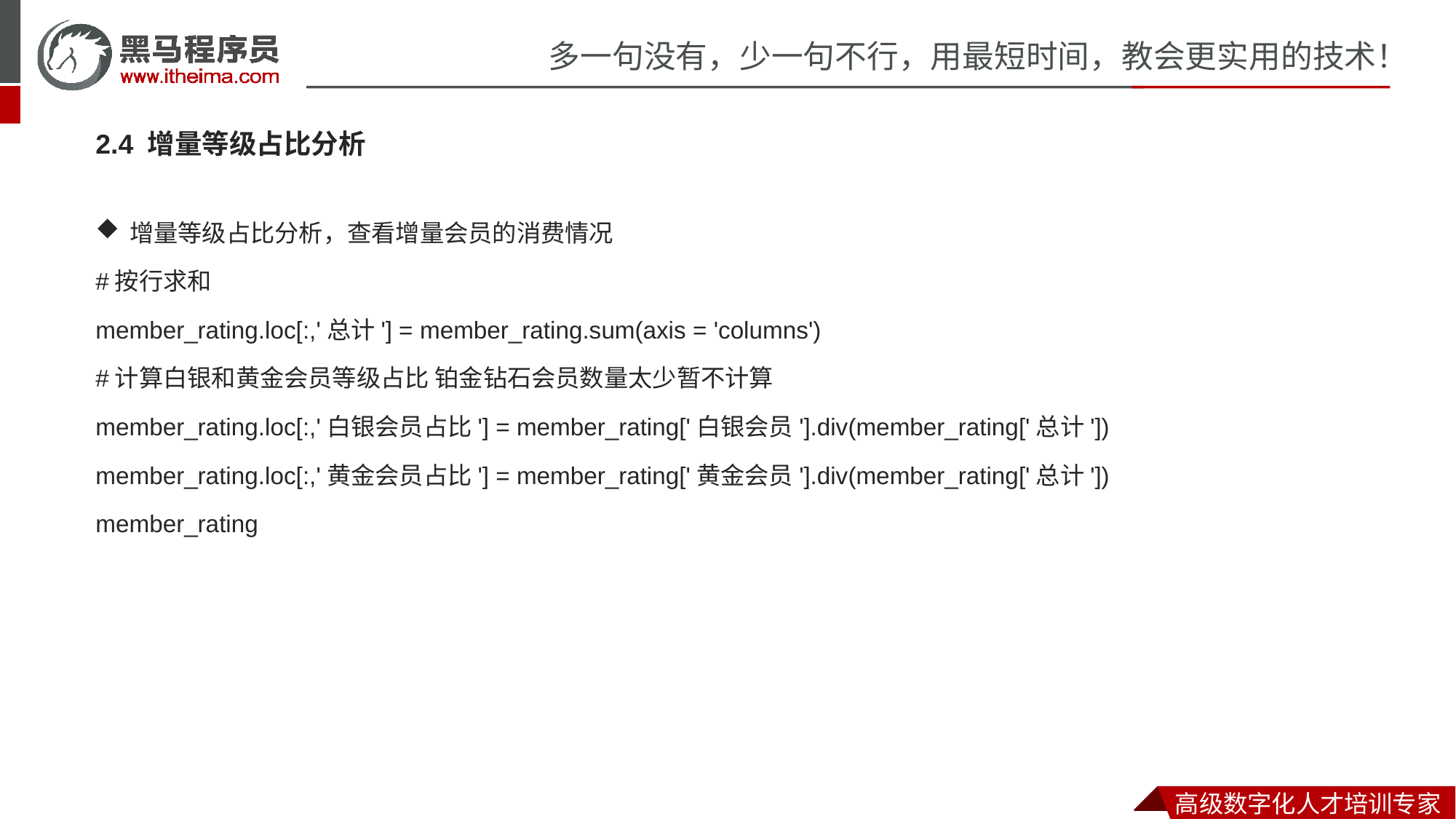

2.4 增量等级占比分析
增量等级占比分析，查看增量会员的消费情况
#按行求和
member_rating.loc[:,'总计'] = member_rating.sum(axis = 'columns')
#计算白银和黄金会员等级占比 铂金钻石会员数量太少暂不计算
member_rating.loc[:,'白银会员占比'] = member_rating['白银会员'].div(member_rating['总计'])
member_rating.loc[:,'黄金会员占比'] = member_rating['黄金会员'].div(member_rating['总计'])
member_rating